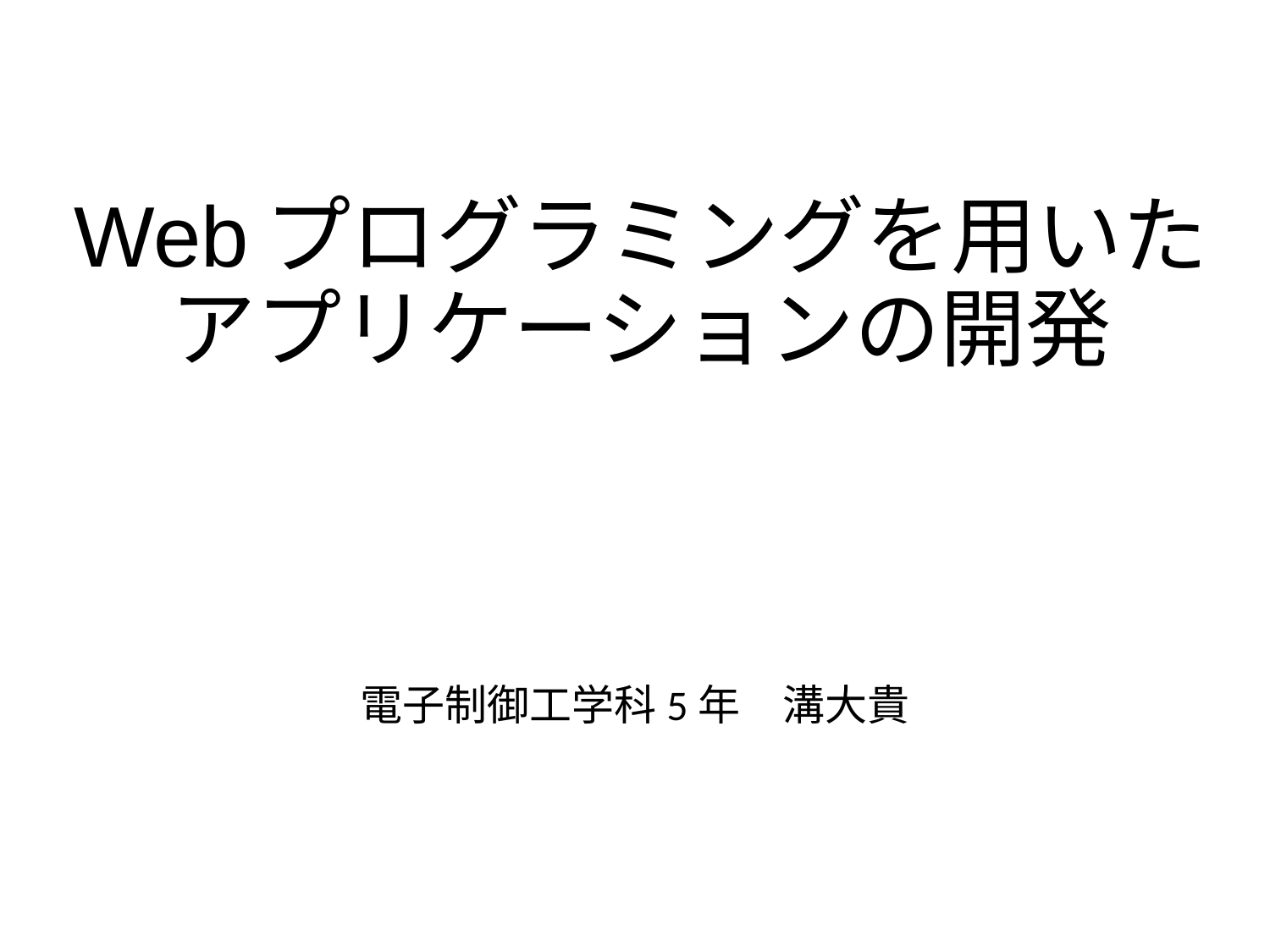

# Webプログラミングを用いた アプリケーションの開発
電子制御工学科5年　溝大貴